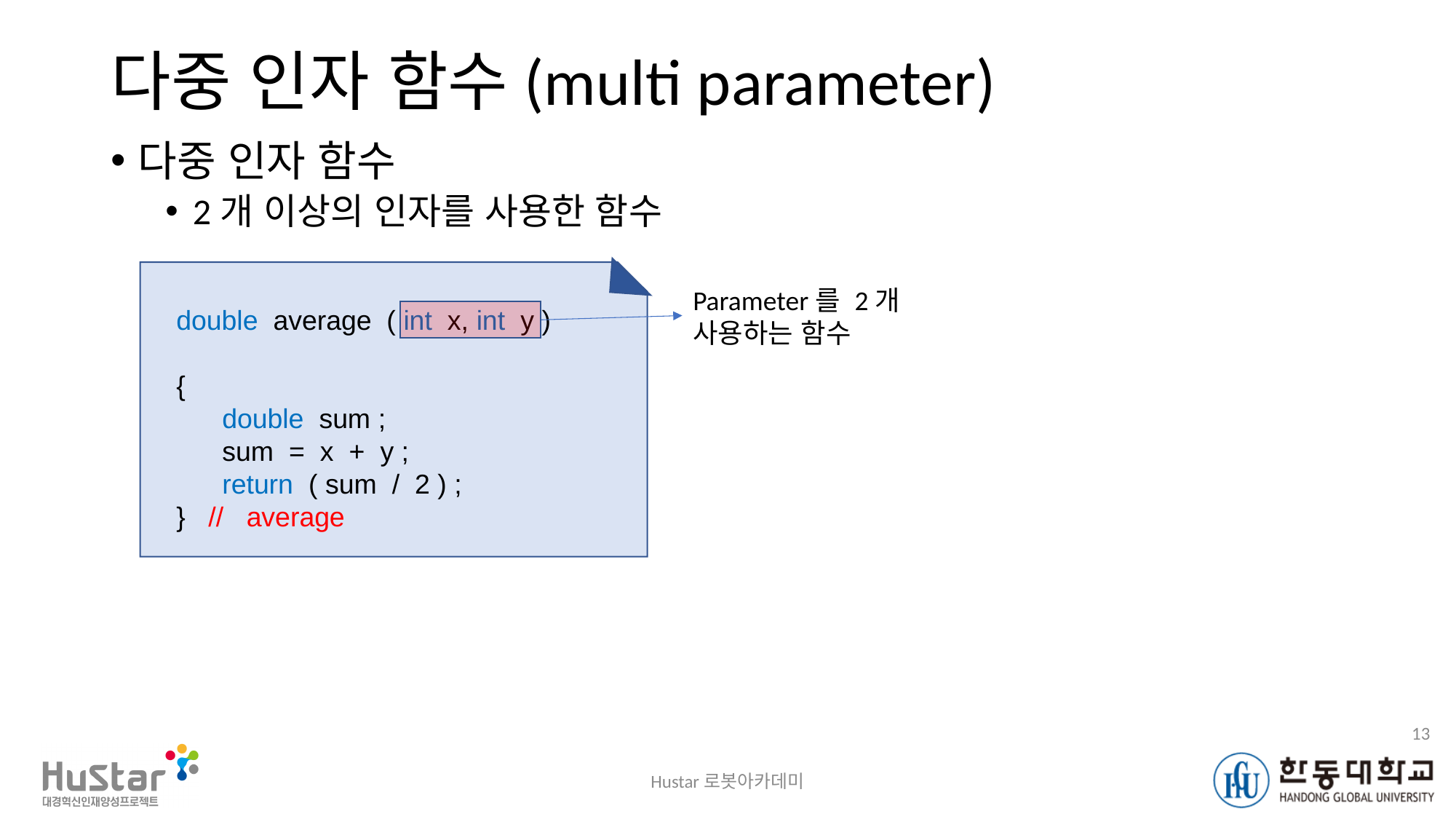

# 다중 인자 함수(multi parameter)
다중 인자 함수
2개 이상의 인자를 사용한 함수

Parameter를 2개 사용하는 함수
double  average  ( int  x, int  y )

{
      double  sum ;
      sum  =  x  +  y ;
      return  ( sum  /  2 ) ;
}   //   average

13
Hustar로봇아카데미